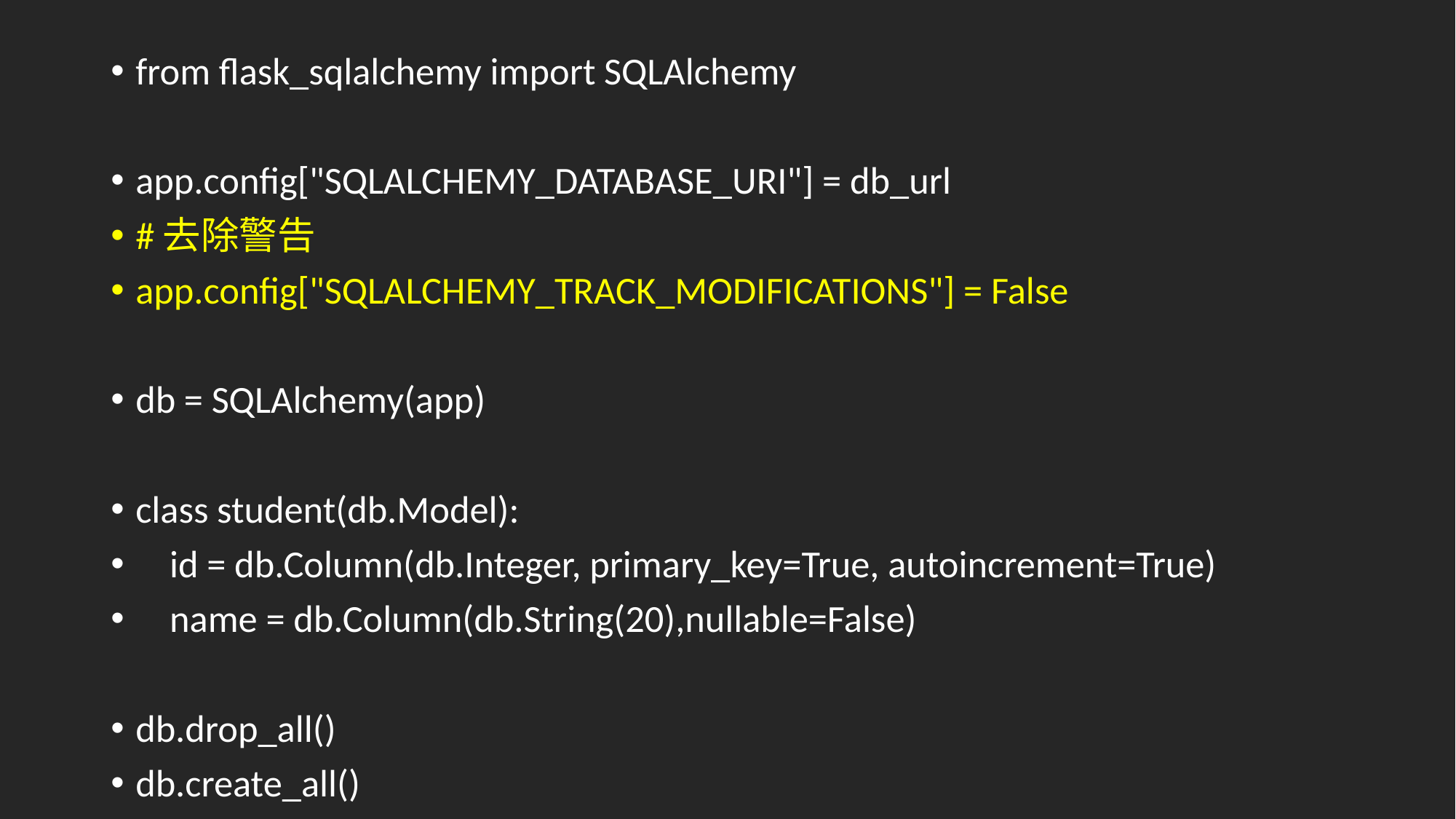

from flask_sqlalchemy import SQLAlchemy

app.config["SQLALCHEMY_DATABASE_URI"] = db_url
#去除警告
app.config["SQLALCHEMY_TRACK_MODIFICATIONS"] = False

db = SQLAlchemy(app)

class student(db.Model):
    id = db.Column(db.Integer, primary_key=True, autoincrement=True)
    name = db.Column(db.String(20),nullable=False)

db.drop_all()
db.create_all()